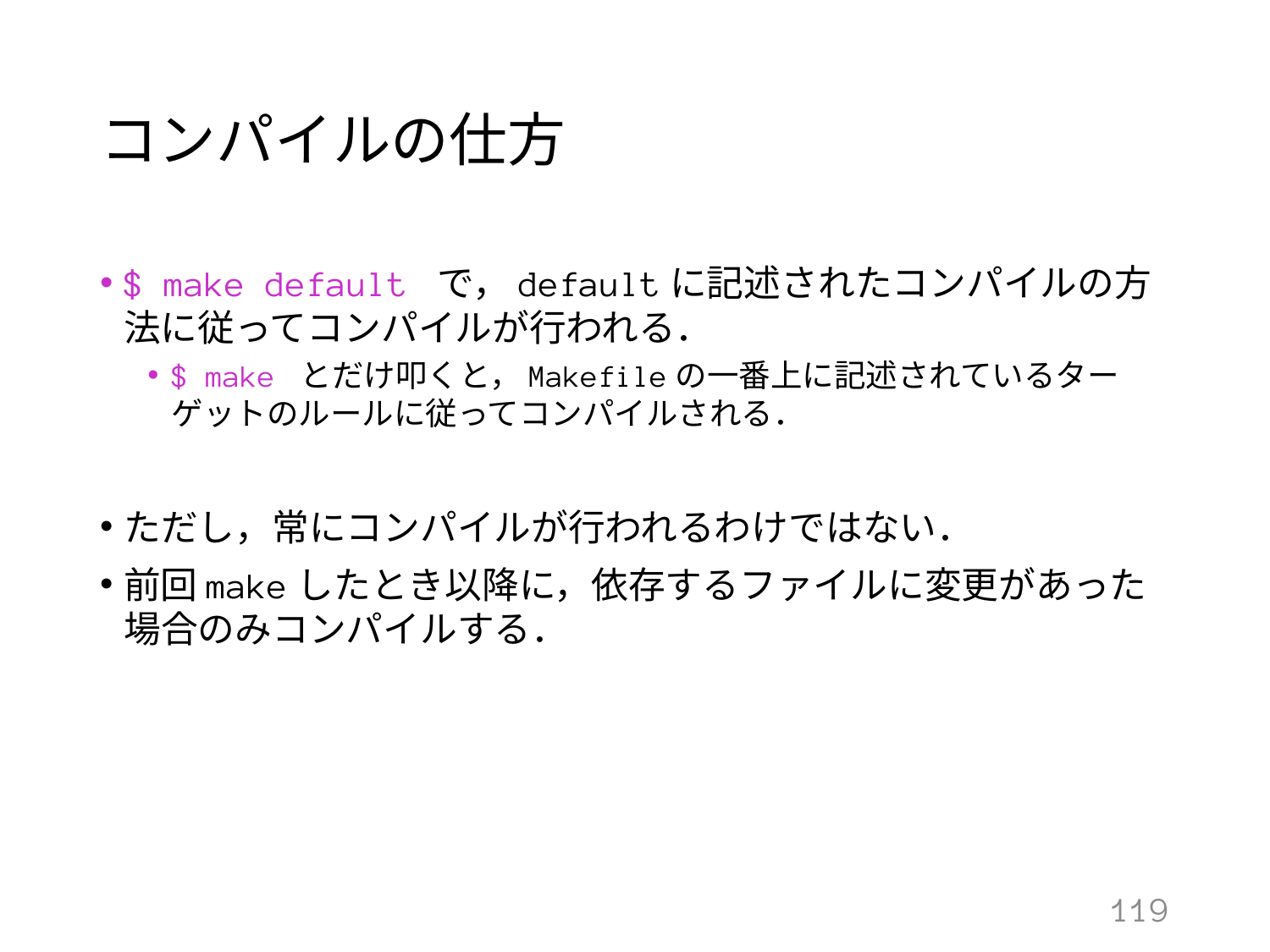

# コンパイルの仕方
$ make default で，defaultに記述されたコンパイルの方法に従ってコンパイルが行われる．
$ make とだけ叩くと，Makefileの一番上に記述されているターゲットのルールに従ってコンパイルされる．

ただし，常にコンパイルが行われるわけではない．
前回makeしたとき以降に，依存するファイルに変更があった
場合のみコンパイルする．
119